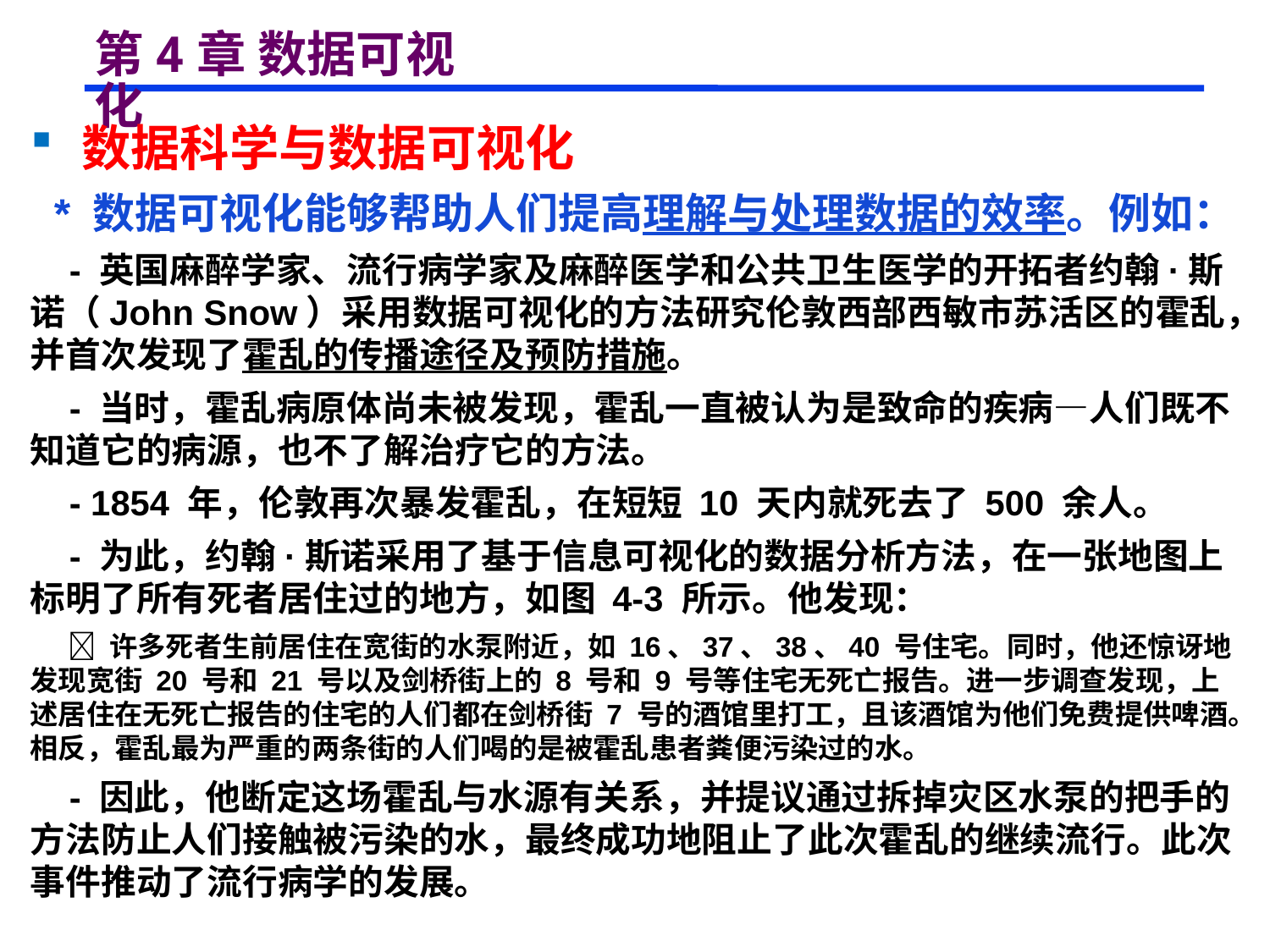

# 第4章 数据可视化
 数据科学与数据可视化
  * 数据可视化能够帮助人们提高理解与处理数据的效率。例如：
    - 英国麻醉学家、流行病学家及麻醉医学和公共卫生医学的开拓者约翰·斯诺（John Snow）采用数据可视化的方法研究伦敦西部西敏市苏活区的霍乱，并首次发现了霍乱的传播途径及预防措施。
    - 当时，霍乱病原体尚未被发现，霍乱一直被认为是致命的疾病—人们既不知道它的病源，也不了解治疗它的方法。
    - 1854 年，伦敦再次暴发霍乱，在短短 10 天内就死去了 500 余人。
    - 为此，约翰·斯诺采用了基于信息可视化的数据分析方法，在一张地图上标明了所有死者居住过的地方，如图 4-3 所示。他发现：
      • 许多死者生前居住在宽街的水泵附近，如 16、37、38、40 号住宅。同时，他还惊讶地发现宽街 20 号和 21 号以及剑桥街上的 8 号和 9 号等住宅无死亡报告。进一步调查发现，上述居住在无死亡报告的住宅的人们都在剑桥街 7 号的酒馆里打工，且该酒馆为他们免费提供啤酒。相反，霍乱最为严重的两条街的人们喝的是被霍乱患者粪便污染过的水。
    - 因此，他断定这场霍乱与水源有关系，并提议通过拆掉灾区水泵的把手的方法防止人们接触被污染的水，最终成功地阻止了此次霍乱的继续流行。此次事件推动了流行病学的发展。